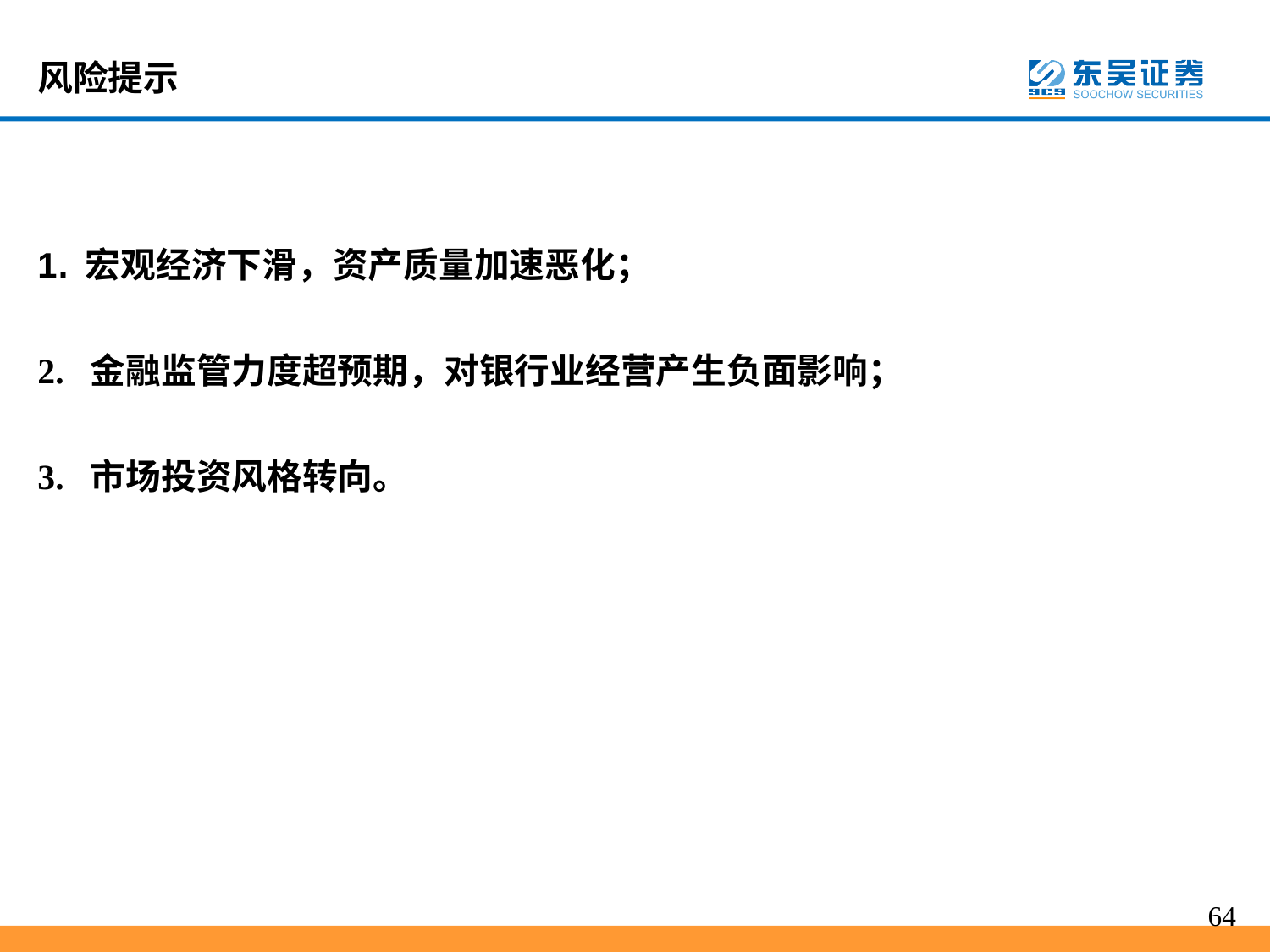

风险提示
宏观经济下滑，资产质量加速恶化；

2.  金融监管力度超预期，对银行业经营产生负面影响；

3.  市场投资风格转向。
64